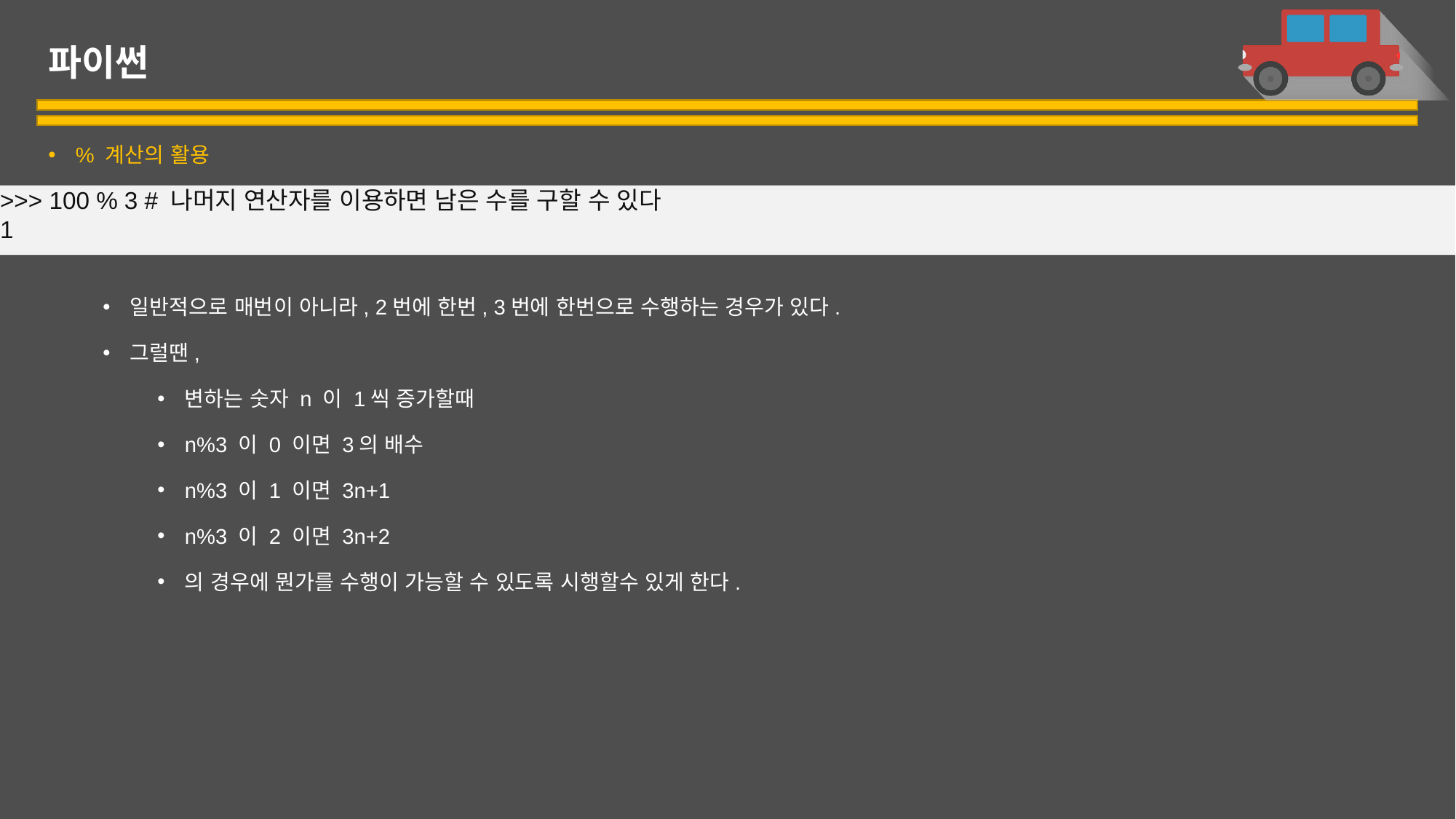

# 파이썬
% 계산의 활용

일반적으로 매번이 아니라, 2번에 한번, 3번에 한번으로 수행하는 경우가 있다.
그럴땐,
변하는 숫자 n 이 1씩 증가할때
n%3 이 0 이면 3의 배수
n%3 이 1 이면 3n+1
n%3 이 2 이면 3n+2
의 경우에 뭔가를 수행이 가능할 수 있도록 시행할수 있게 한다.
>>> 100 % 3 # 나머지 연산자를 이용하면 남은 수를 구할 수 있다
1